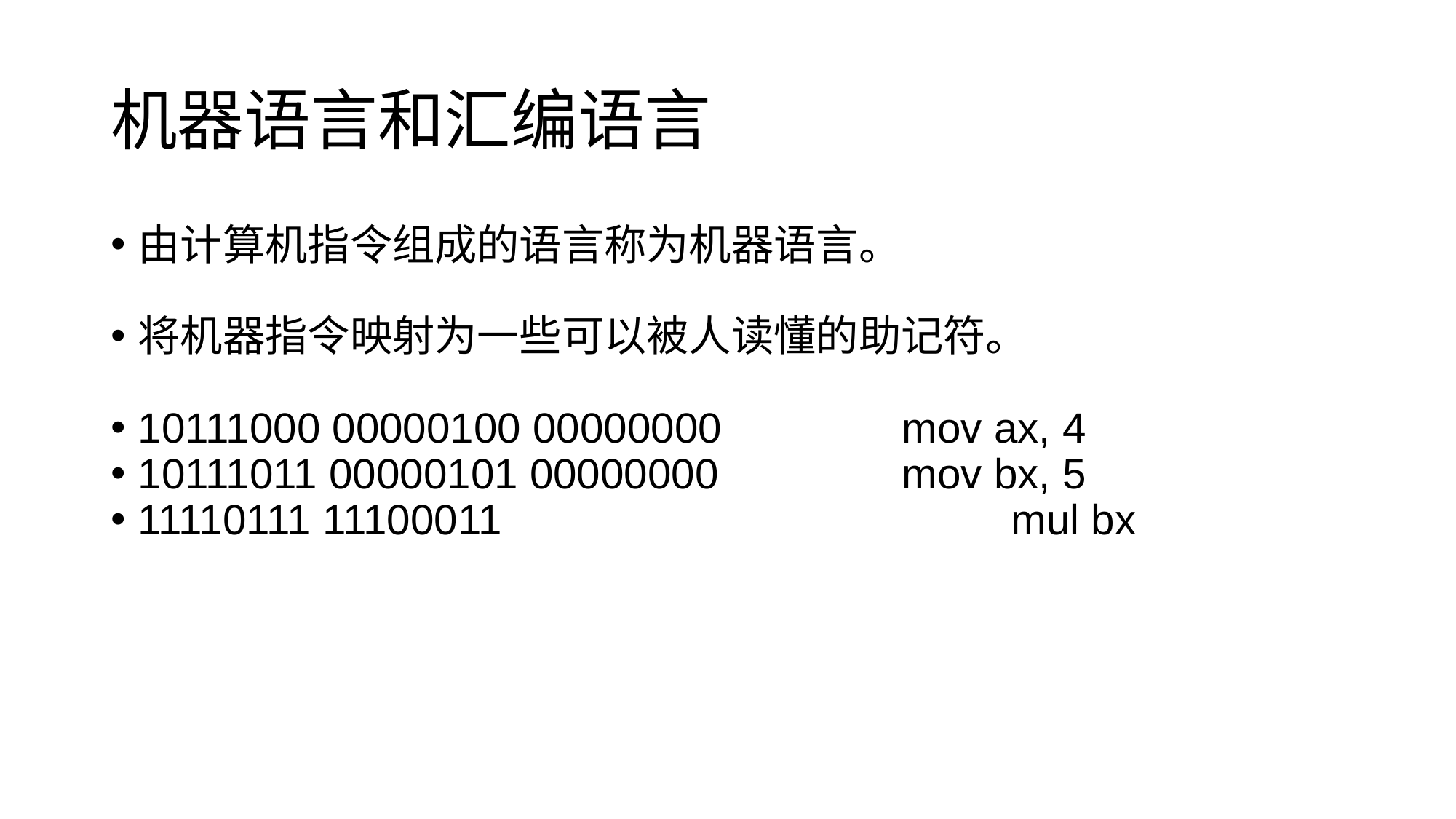

机器语言和汇编语言
由计算机指令组成的语言称为机器语言。

将机器指令映射为一些可以被人读懂的助记符。

10111000 00000100 00000000		mov ax, 4
10111011 00000101 00000000		mov bx, 5
11110111 11100011					mul bx